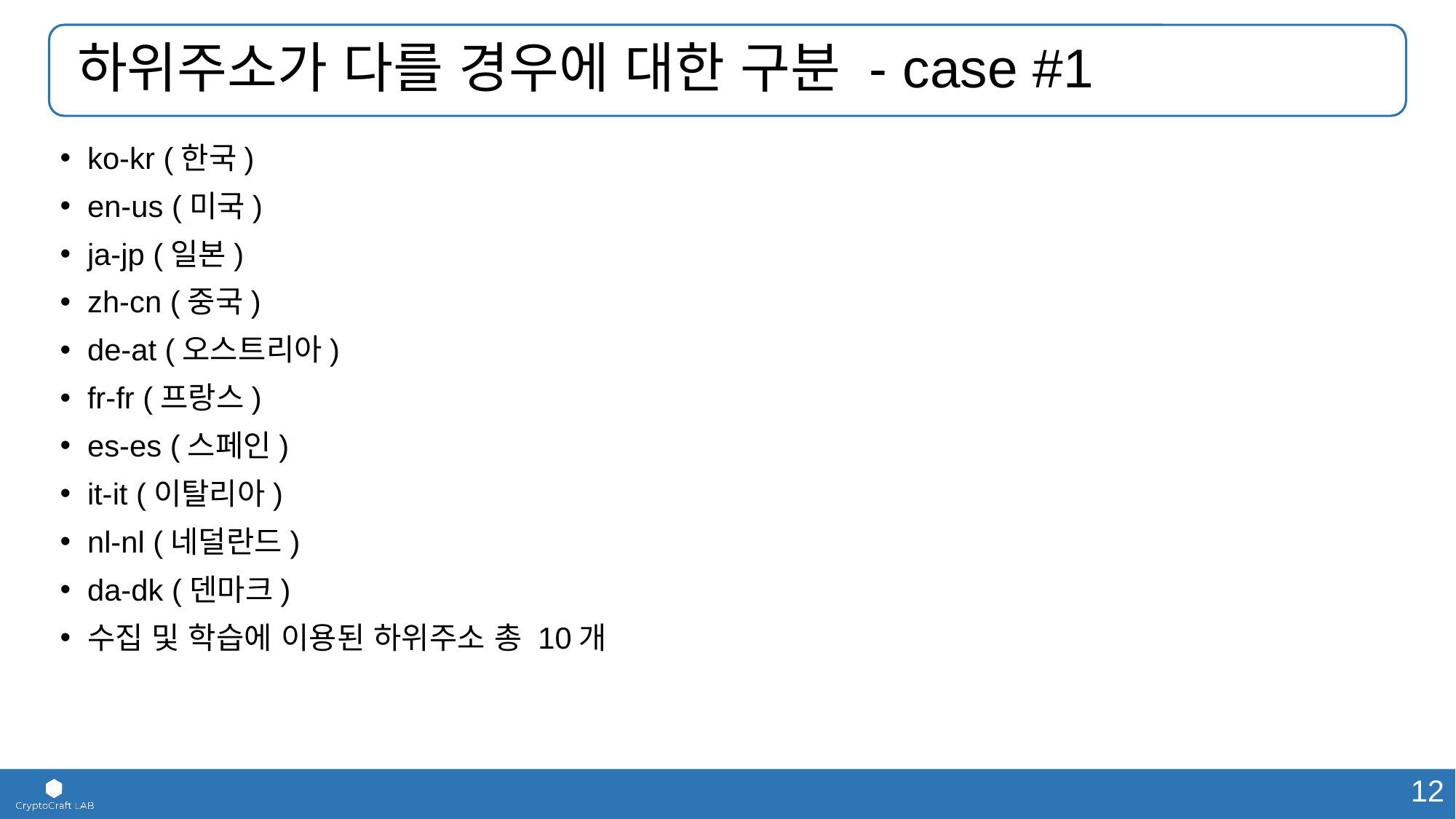

# 하위주소가 다를 경우에 대한 구분 - case #1
ko-kr (한국)
en-us (미국)
ja-jp (일본)
zh-cn (중국)
de-at (오스트리아)
fr-fr (프랑스)
es-es (스페인)
it-it (이탈리아)
nl-nl (네덜란드)
da-dk (덴마크)
수집 및 학습에 이용된 하위주소 총 10개